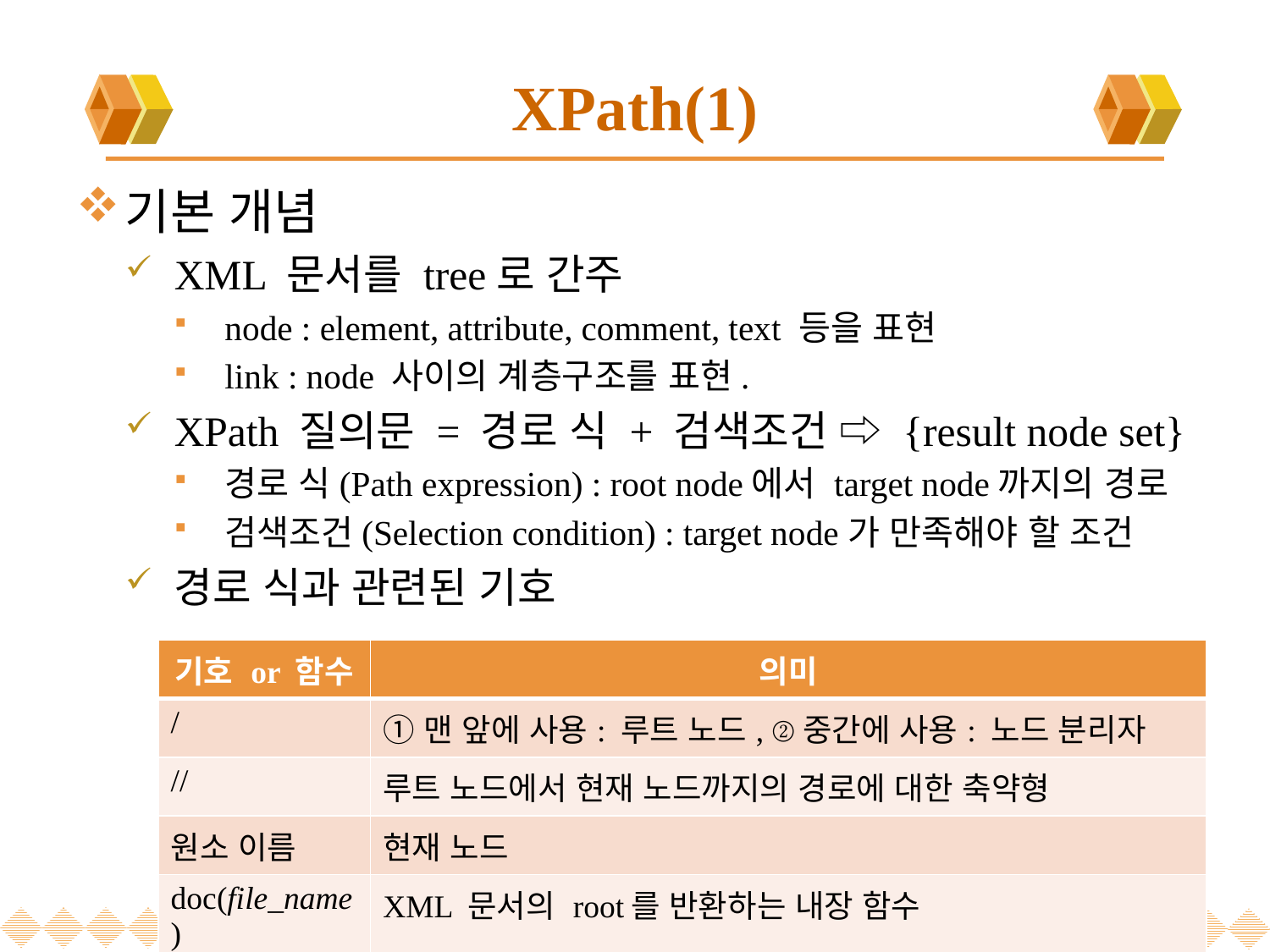

# XPath(1)
기본 개념
XML 문서를 tree로 간주
node : element, attribute, comment, text 등을 표현
link : node 사이의 계층구조를 표현.
XPath 질의문 = 경로 식 + 검색조건 ⇨ {result node set}
경로 식(Path expression) : root node에서 target node까지의 경로
검색조건(Selection condition) : target node가 만족해야 할 조건
경로 식과 관련된 기호
| 기호 or 함수 | 의미 |
| --- | --- |
| / | ①맨 앞에 사용: 루트 노드, ②중간에 사용: 노드 분리자 |
| // | 루트 노드에서 현재 노드까지의 경로에 대한 축약형 |
| 원소 이름 | 현재 노드 |
| doc(file\_name) | XML 문서의 root를 반환하는 내장 함수 |